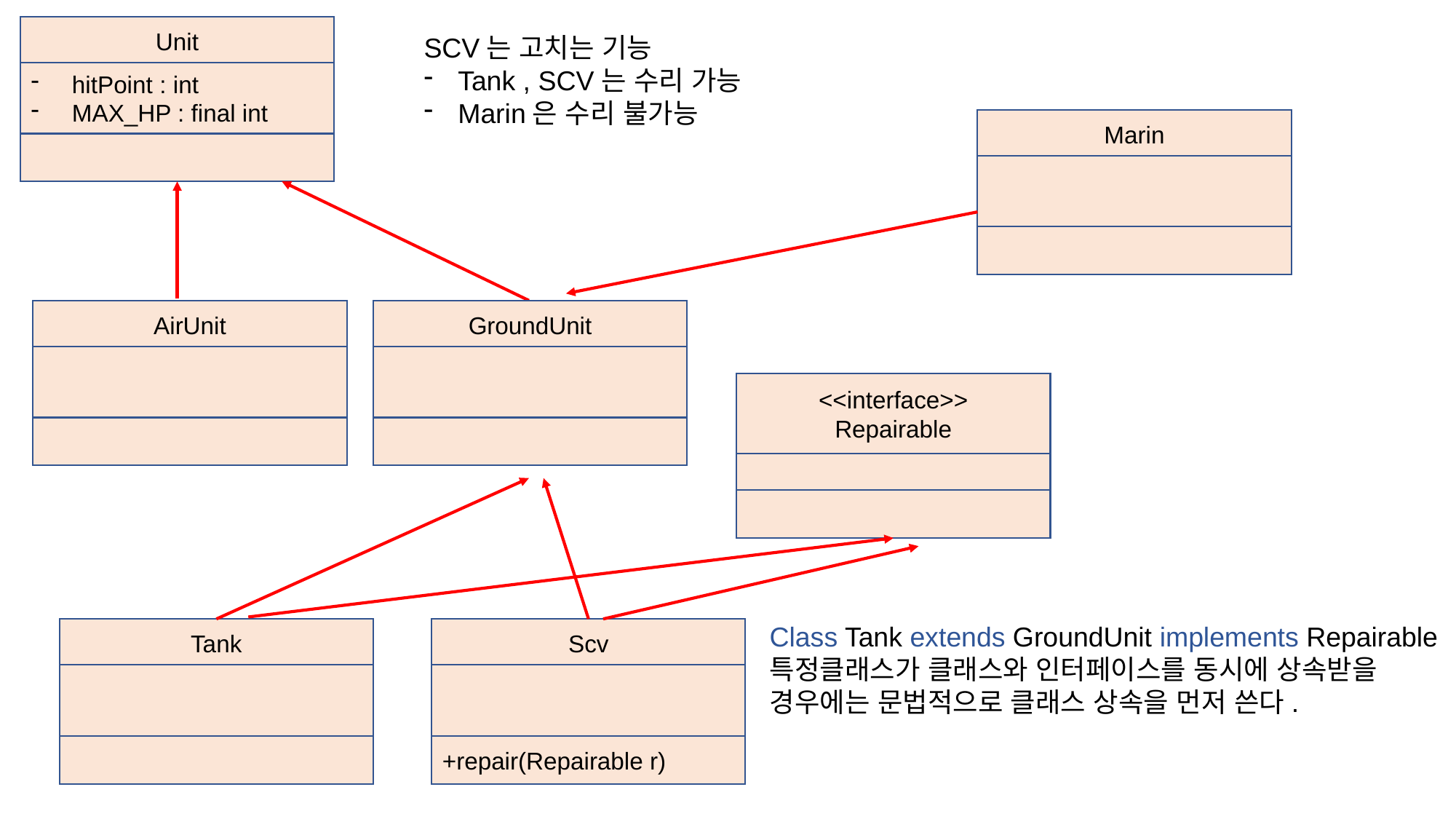

Unit
SCV는 고치는 기능
Tank , SCV는 수리 가능
Marin은 수리 불가능
hitPoint : int
MAX_HP : final int
Marin

AirUnit
GroundUnit

<<interface>>
Repairable

Class Tank extends GroundUnit implements Repairable
특정클래스가 클래스와 인터페이스를 동시에 상속받을
경우에는 문법적으로 클래스 상속을 먼저 쓴다.
Tank
Scv

+repair(Repairable r)